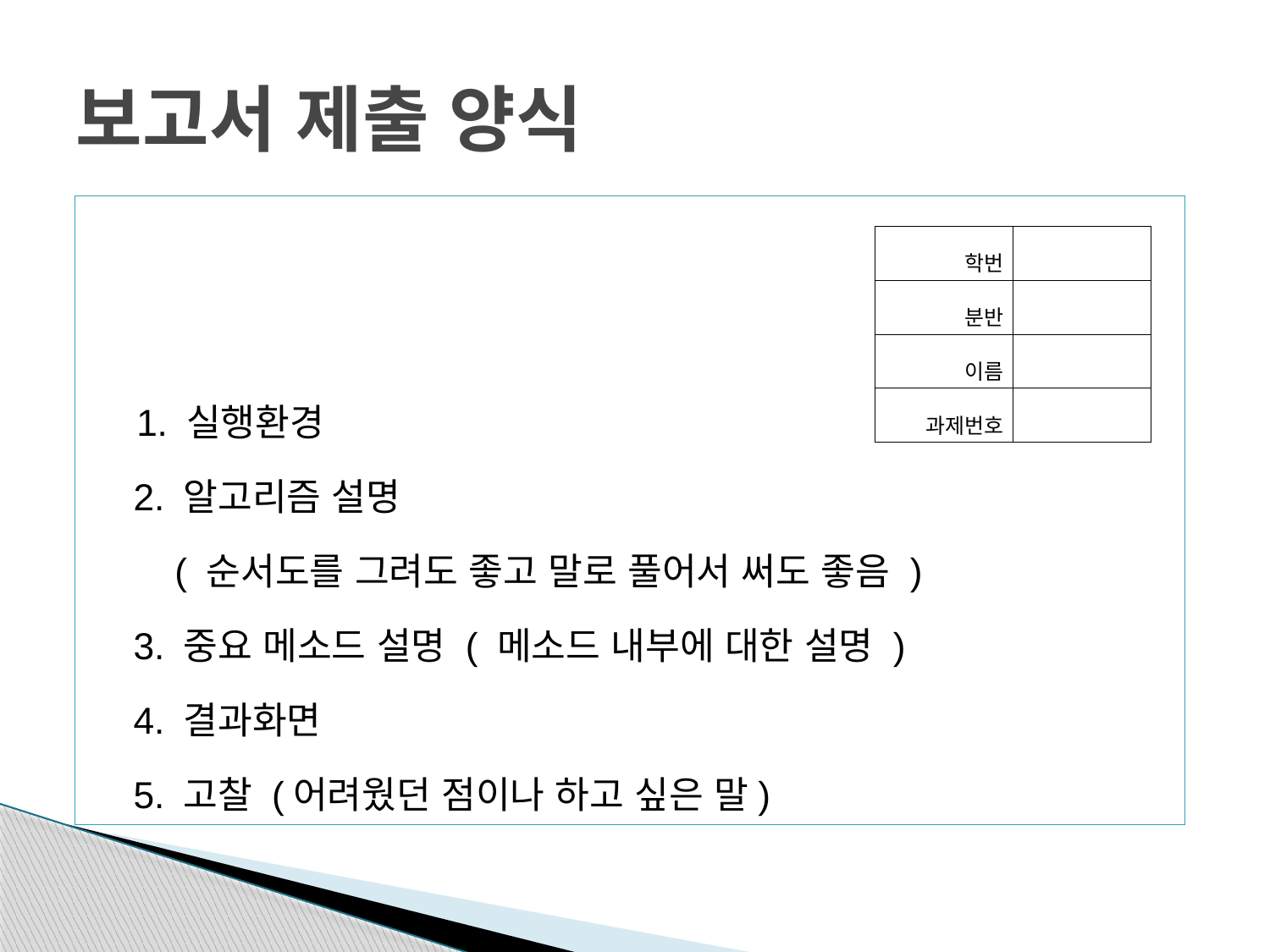

# 보고서 제출 양식

   1. 실행환경
   2. 알고리즘 설명
       ( 순서도를 그려도 좋고 말로 풀어서 써도 좋음 )
   3. 중요 메소드 설명 ( 메소드 내부에 대한 설명 )
   4. 결과화면
   5. 고찰 (어려웠던 점이나 하고 싶은 말)

| 학번 |  |
| --- | --- |
| 분반 |  |
| 이름 |  |
| 과제번호 |  |